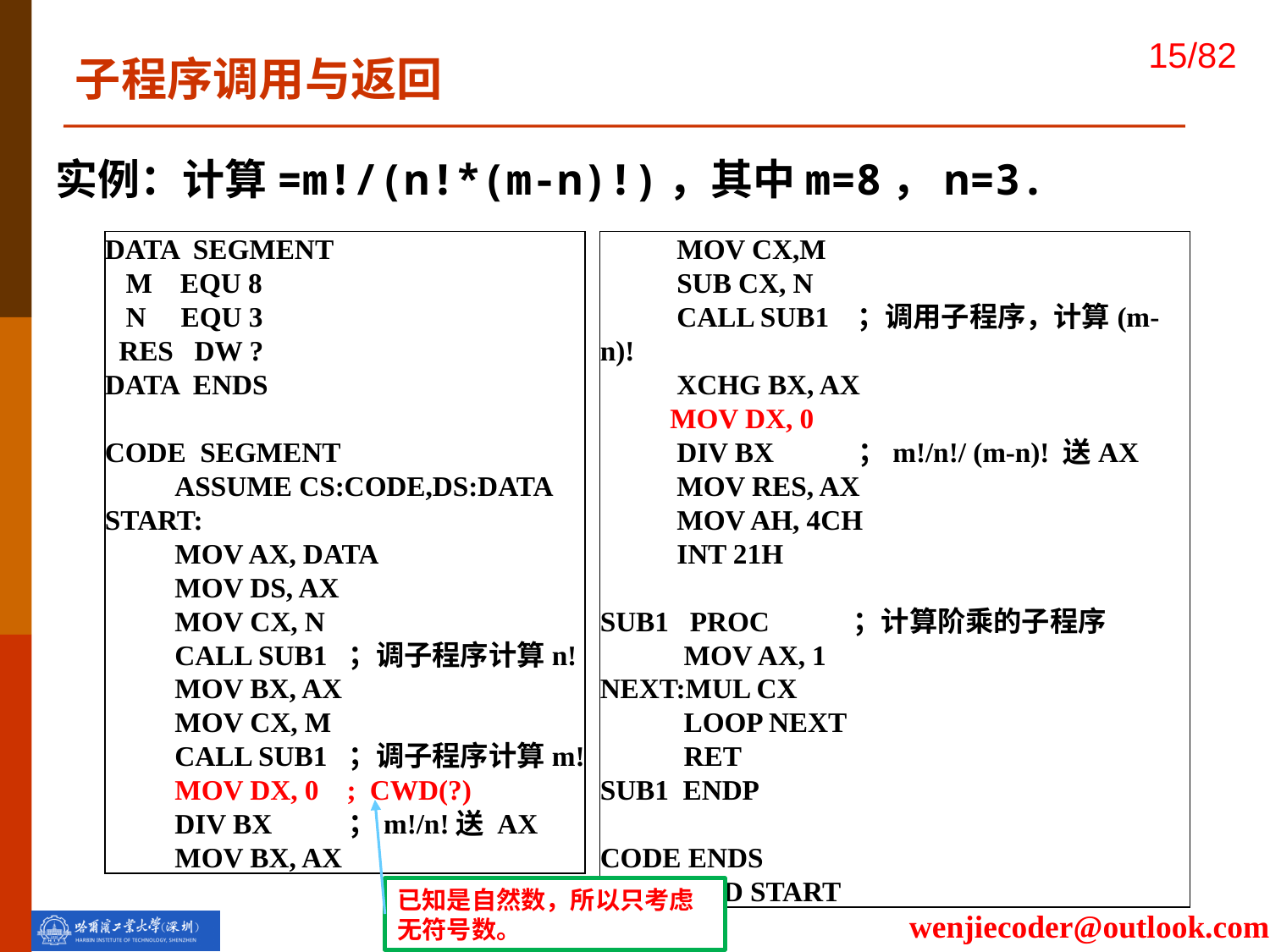

子程序调用与返回
实例：计算=m!/(n!*(m-n)!)，其中m=8，n=3.
DATA  SEGMENT
   M    EQU 8
   N     EQU 3
  RES   DW ?
DATA  ENDS

CODE  SEGMENT
          ASSUME CS:CODE,DS:DATA
START:
          MOV AX, DATA
          MOV DS, AX
          MOV CX, N
          CALL SUB1  ；调子程序计算n!
          MOV BX, AX
          MOV CX, M
          CALL SUB1  ；调子程序计算m!
          MOV DX, 0    ;  CWD(?)
          DIV BX          ；m!/n!送 AX
          MOV BX, AX
           MOV CX,M
           SUB CX, N
           CALL SUB1   ；调用子程序，计算(m-n)!
           XCHG BX, AX
          MOV DX, 0
           DIV BX           ；m!/n!/ (m-n)! 送AX
           MOV RES, AX
           MOV AH, 4CH
           INT 21H

SUB1   PROC           ；计算阶乘的子程序
            MOV AX, 1
NEXT:MUL CX
            LOOP NEXT
            RET
SUB1  ENDP

CODE ENDS
            END START
已知是自然数，所以只考虑无符号数。